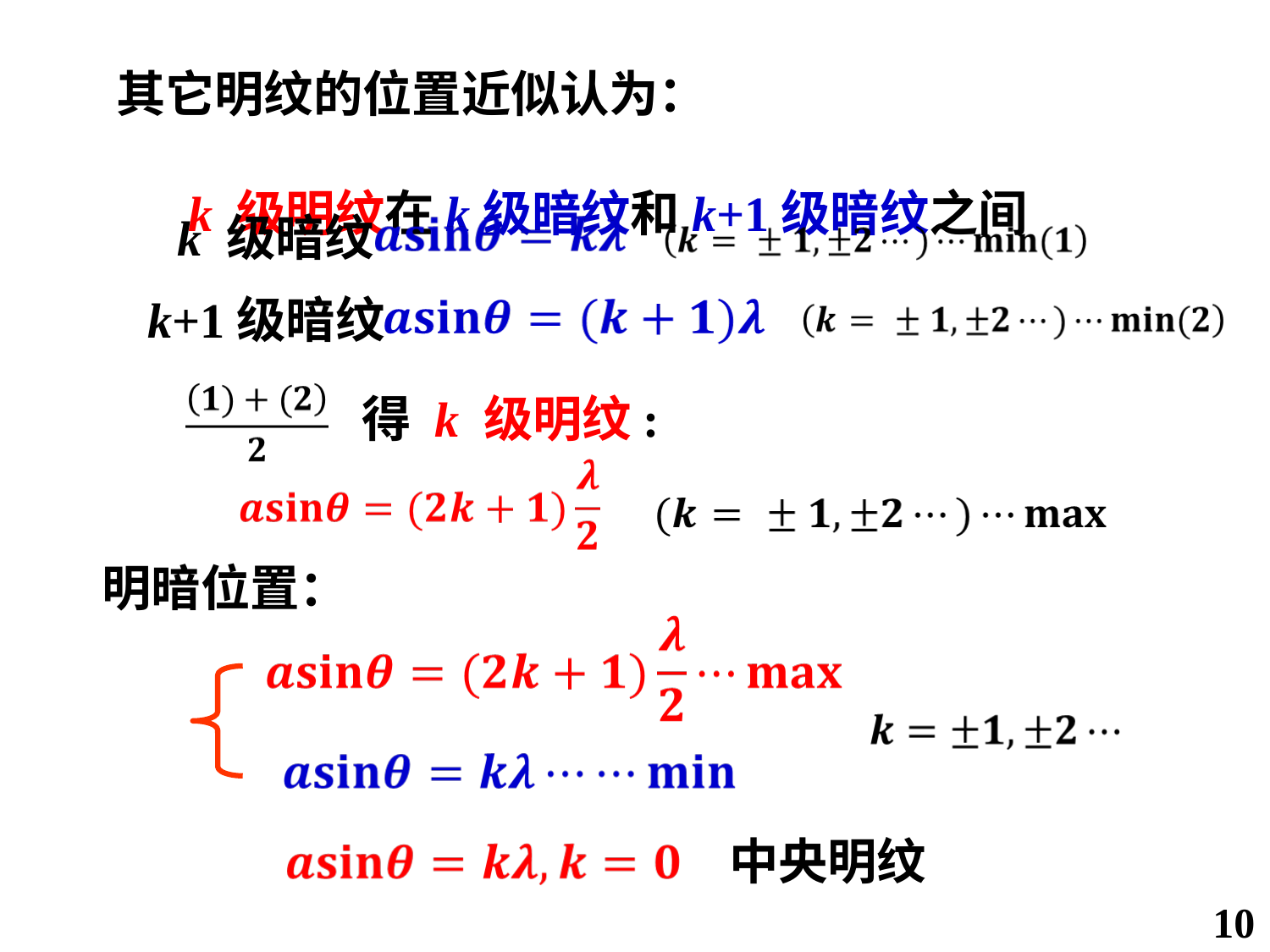

其它明纹的位置近似认为：
         k 级明纹在k级暗纹和k+1级暗纹之间

k 级暗纹

k+1级暗纹

得 k 级明纹:

明暗位置：

中央明纹

10